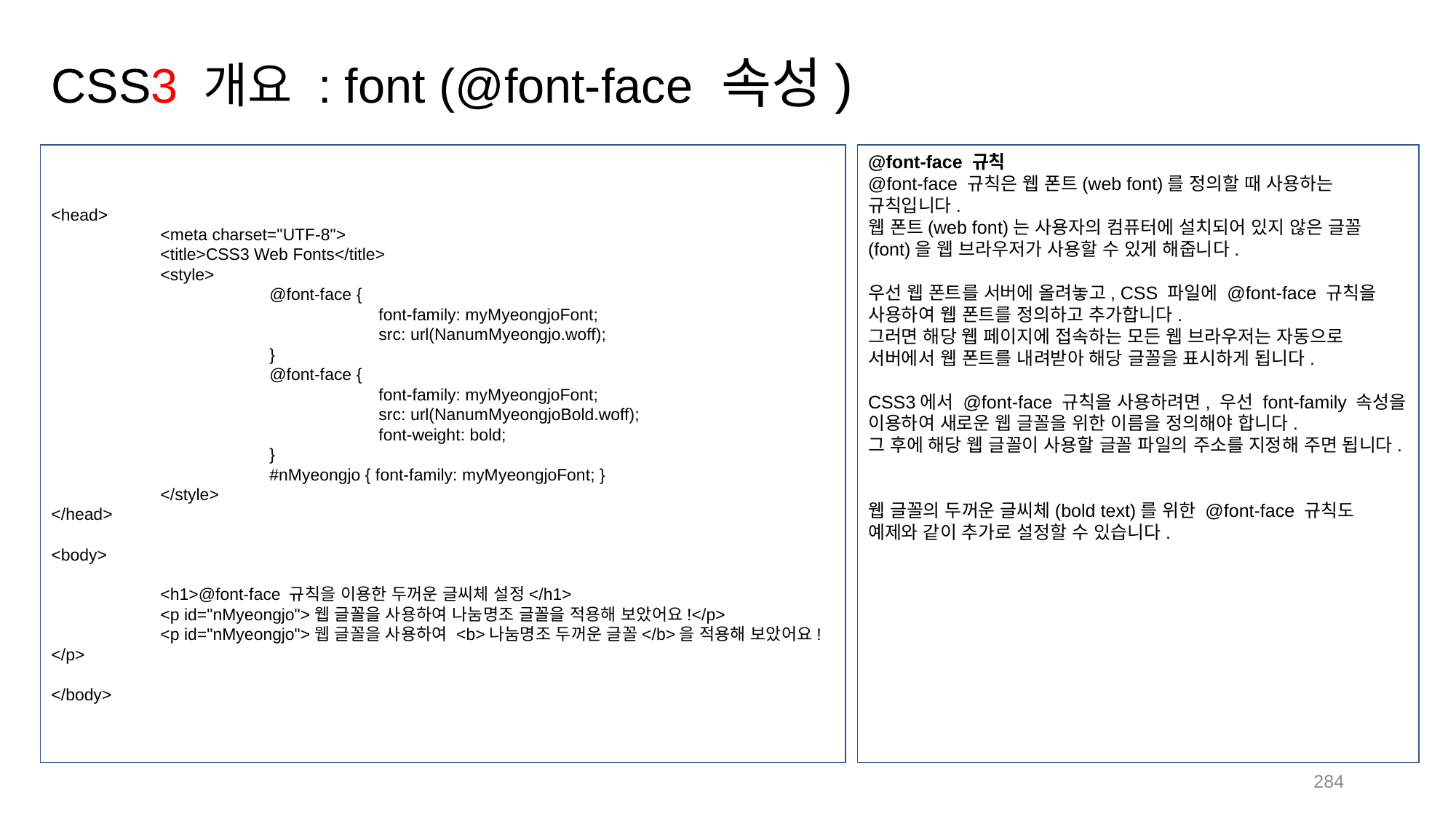

# CSS3 개요 : font (@font-face 속성)
<head>
	<meta charset="UTF-8">
	<title>CSS3 Web Fonts</title>
	<style>
		@font-face {
			font-family: myMyeongjoFont;
			src: url(NanumMyeongjo.woff);
		}
		@font-face {
			font-family: myMyeongjoFont;
			src: url(NanumMyeongjoBold.woff);
			font-weight: bold;
		}
		#nMyeongjo { font-family: myMyeongjoFont; }
	</style>
</head>

<body>

	<h1>@font-face 규칙을 이용한 두꺼운 글씨체 설정</h1>
	<p id="nMyeongjo">웹 글꼴을 사용하여 나눔명조 글꼴을 적용해 보았어요!</p>
	<p id="nMyeongjo">웹 글꼴을 사용하여 <b>나눔명조 두꺼운 글꼴</b>을 적용해 보았어요!</p>

</body>
@font-face 규칙
@font-face 규칙은 웹 폰트(web font)를 정의할 때 사용하는 규칙입니다.
웹 폰트(web font)는 사용자의 컴퓨터에 설치되어 있지 않은 글꼴(font)을 웹 브라우저가 사용할 수 있게 해줍니다.

우선 웹 폰트를 서버에 올려놓고, CSS 파일에 @font-face 규칙을 사용하여 웹 폰트를 정의하고 추가합니다.
그러면 해당 웹 페이지에 접속하는 모든 웹 브라우저는 자동으로 서버에서 웹 폰트를 내려받아 해당 글꼴을 표시하게 됩니다.

CSS3에서 @font-face 규칙을 사용하려면, 우선 font-family 속성을 이용하여 새로운 웹 글꼴을 위한 이름을 정의해야 합니다.
그 후에 해당 웹 글꼴이 사용할 글꼴 파일의 주소를 지정해 주면 됩니다.

웹 글꼴의 두꺼운 글씨체(bold text)를 위한 @font-face 규칙도 예제와 같이 추가로 설정할 수 있습니다.

284